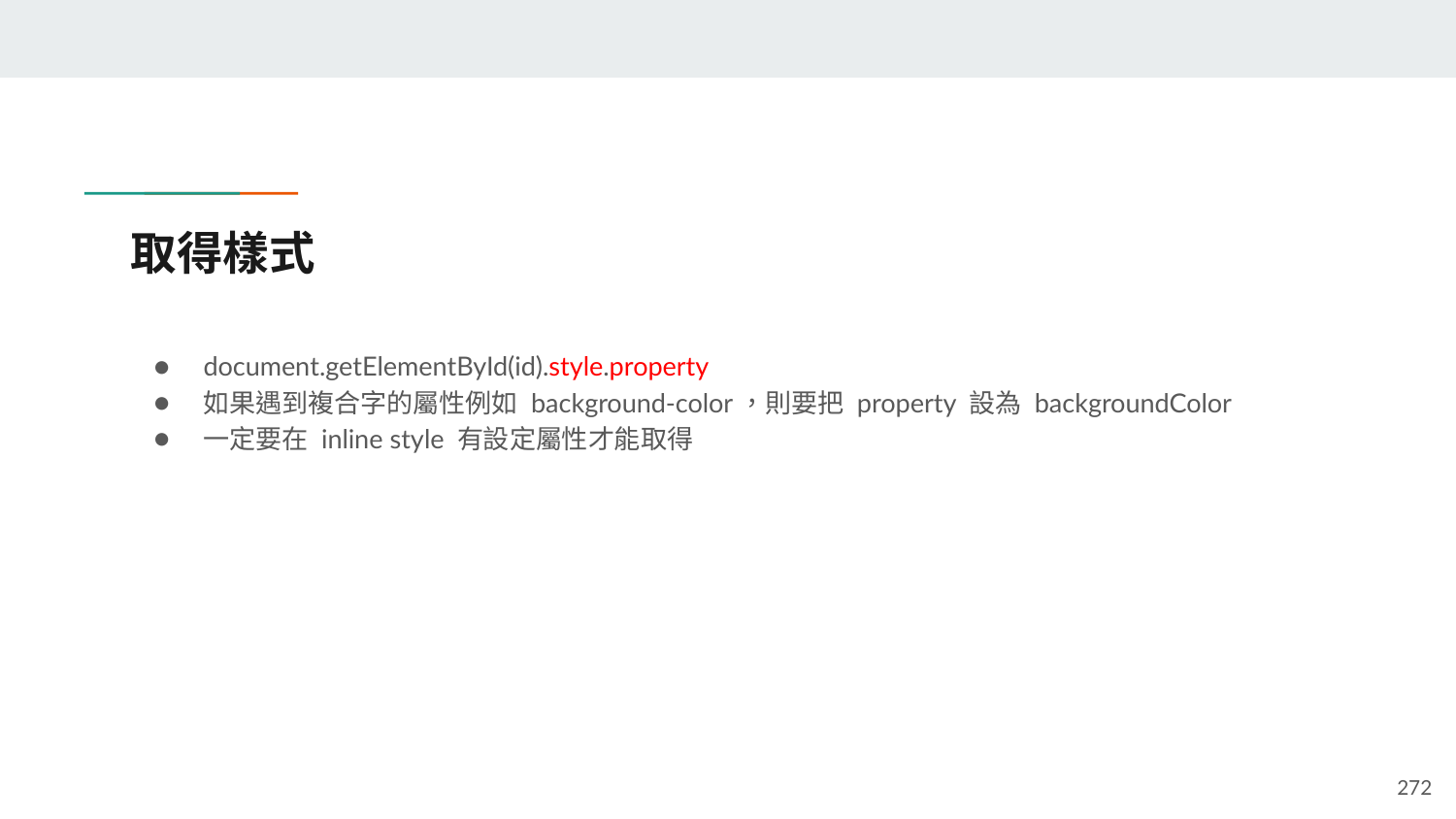

# 取得樣式
document.getElementById(id).style.property
如果遇到複合字的屬性例如 background-color，則要把 property 設為 backgroundColor
一定要在 inline style 有設定屬性才能取得
272